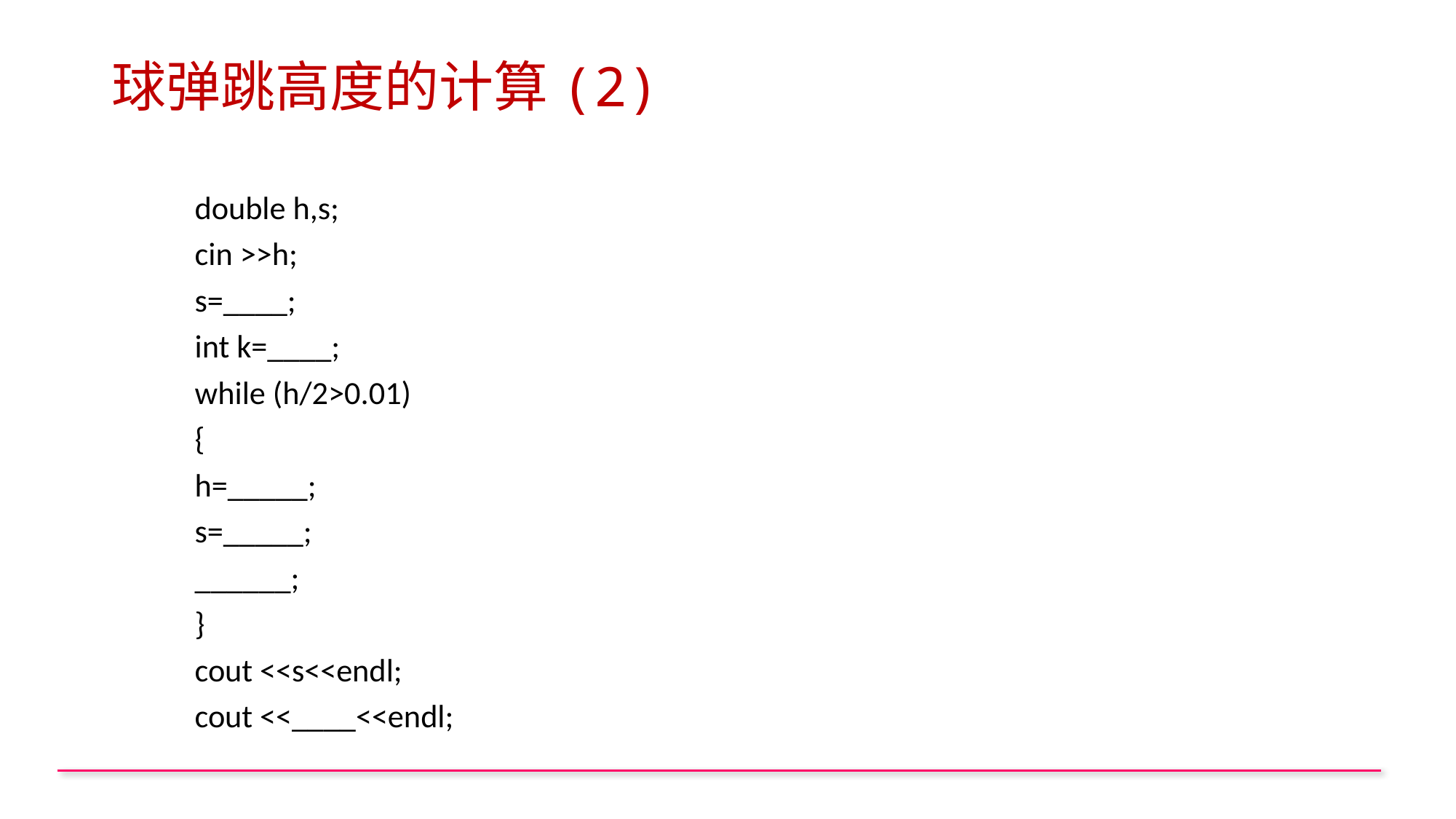

# 球弹跳高度的计算(2)
	double h,s;
	cin >>h;
	s=____;
	int k=____;
	while (h/2>0.01)
	{
		h=_____;
		s=_____;
		______;
	}
	cout <<s<<endl;
	cout <<____<<endl;